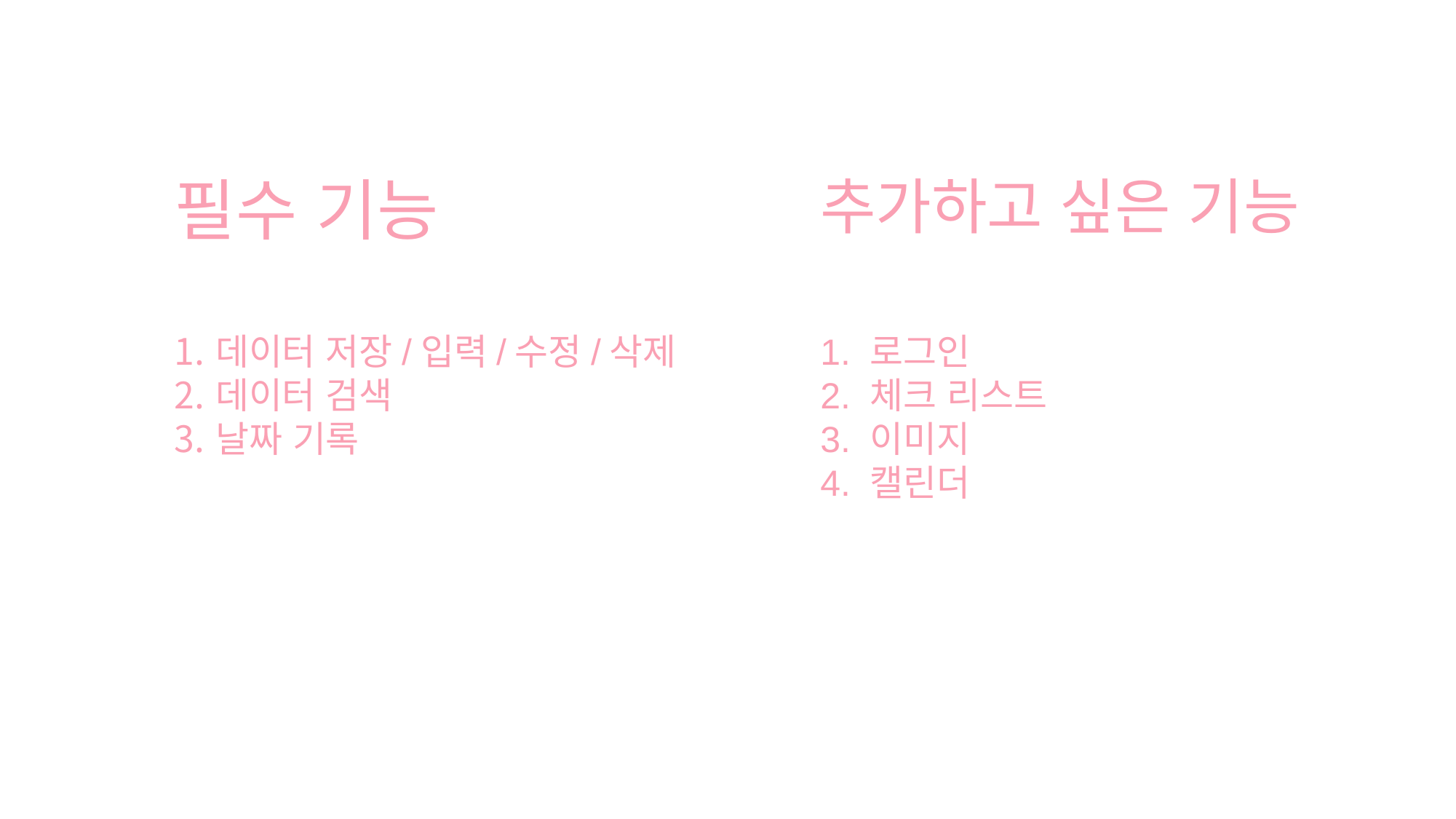

필수 기능

데이터 저장/입력/수정/삭제
데이터 검색
날짜 기록

추가하고 싶은 기능

1. 로그인
2. 체크 리스트
3. 이미지
4. 캘린더